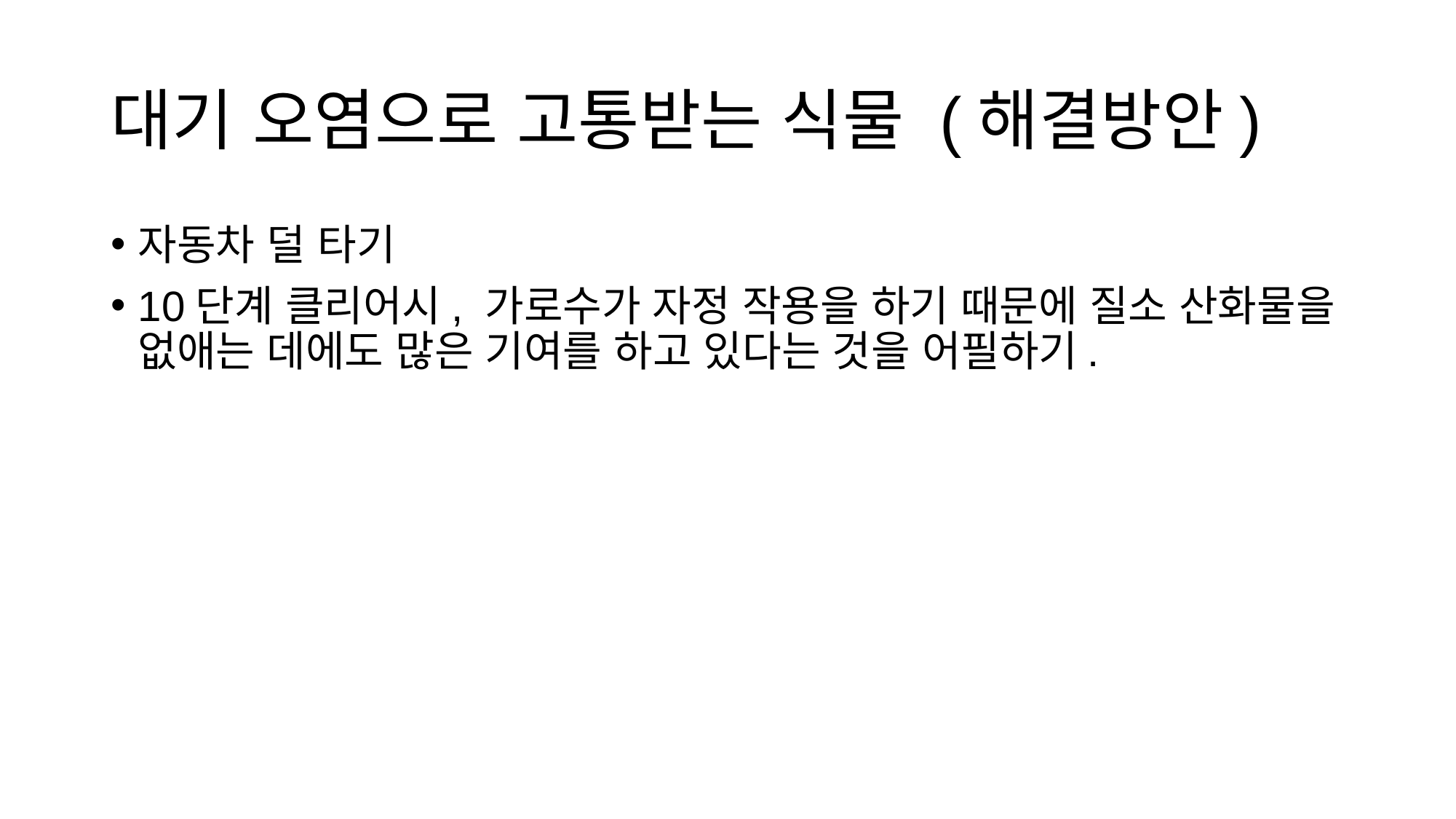

# 대기 오염으로 고통받는 식물 (해결방안)
자동차 덜 타기
10단계 클리어시, 가로수가 자정 작용을 하기 때문에 질소 산화물을 없애는 데에도 많은 기여를 하고 있다는 것을 어필하기.